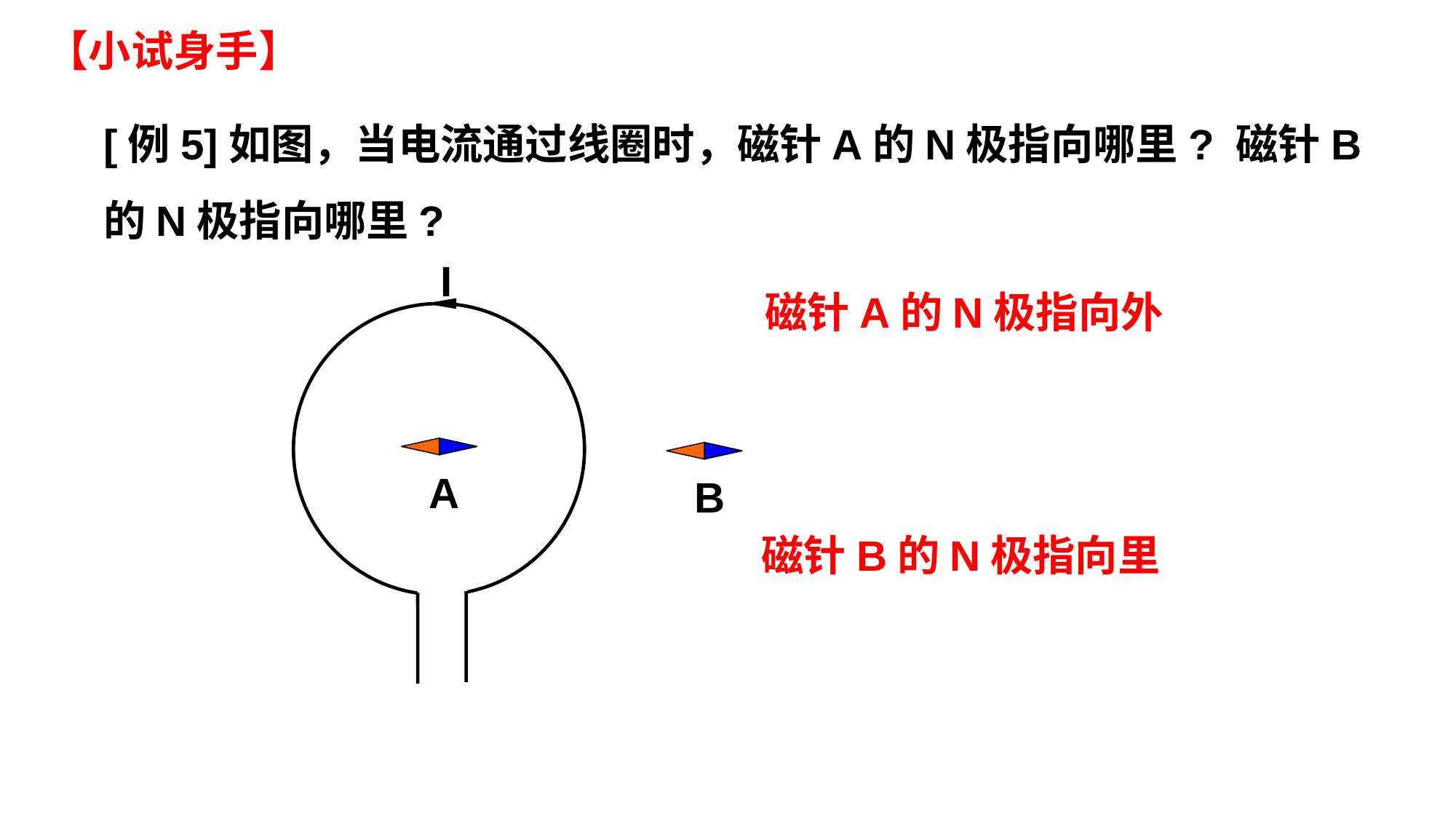

【小试身手】
[例5]如图，当电流通过线圈时，磁针A的N极指向哪里? 磁针B的N极指向哪里?
I

A
B

磁针A的N极指向外
磁针B的N极指向里